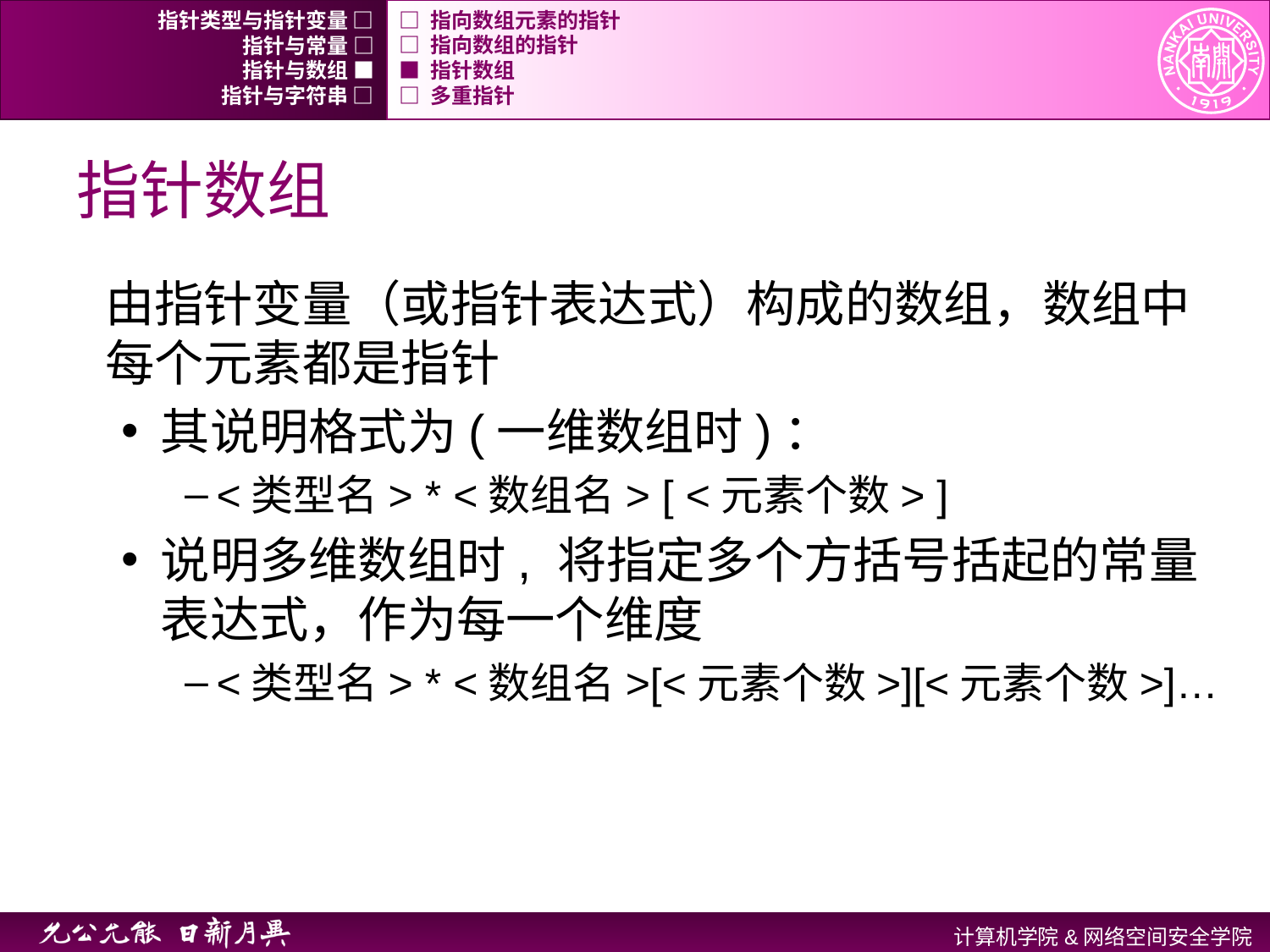

指针类型与指针变量 □
□ 指向数组元素的指针
指针与常量 □
□ 指向数组的指针
指针与数组 ■
■ 指针数组
指针与字符串 □
□ 多重指针
# 指针数组
由指针变量（或指针表达式）构成的数组，数组中每个元素都是指针
其说明格式为(一维数组时)：
<类型名> * <数组名> [ <元素个数> ]
说明多维数组时, 将指定多个方括号括起的常量表达式，作为每一个维度
<类型名> * <数组名>[<元素个数>][<元素个数>]…